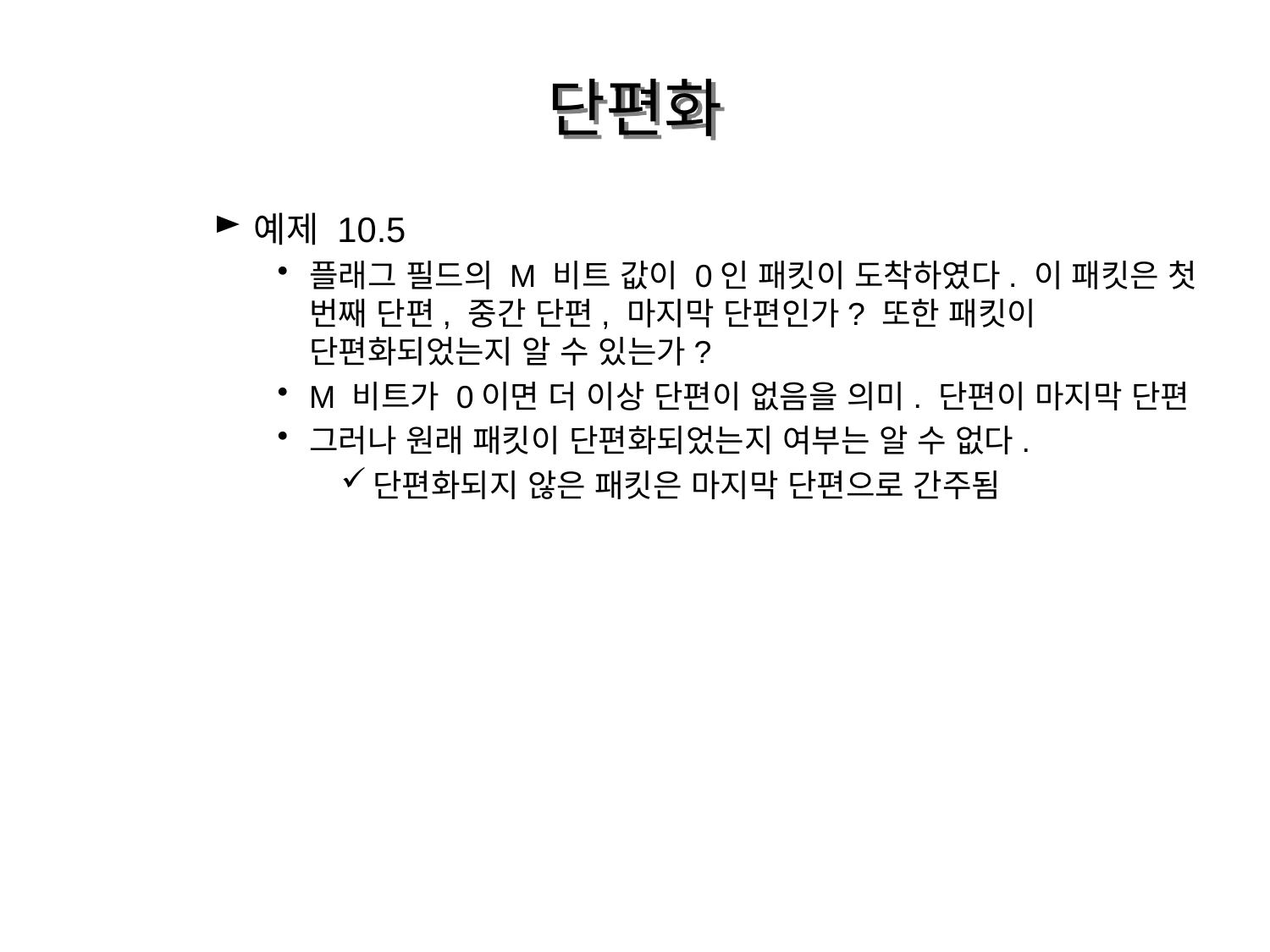

# 단편화
예제 10.5
플래그 필드의 M 비트 값이 0인 패킷이 도착하였다. 이 패킷은 첫 번째 단편, 중간 단편, 마지막 단편인가? 또한 패킷이 단편화되었는지 알 수 있는가?
M 비트가 0이면 더 이상 단편이 없음을 의미. 단편이 마지막 단편
그러나 원래 패킷이 단편화되었는지 여부는 알 수 없다.
단편화되지 않은 패킷은 마지막 단편으로 간주됨

27